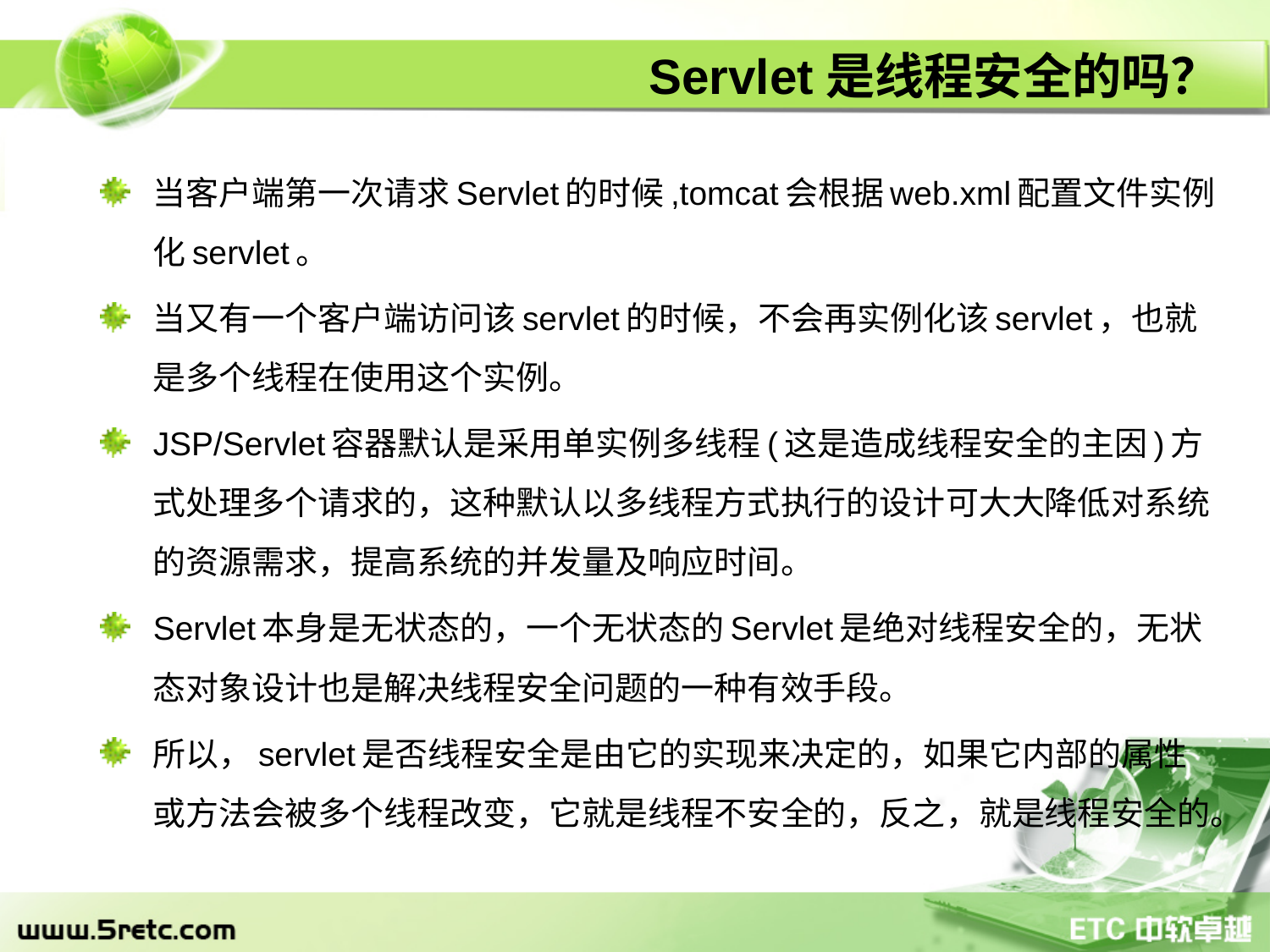

# Servlet是线程安全的吗？
当客户端第一次请求Servlet的时候,tomcat会根据web.xml配置文件实例化servlet。
当又有一个客户端访问该servlet的时候，不会再实例化该servlet，也就是多个线程在使用这个实例。
JSP/Servlet容器默认是采用单实例多线程(这是造成线程安全的主因)方式处理多个请求的，这种默认以多线程方式执行的设计可大大降低对系统的资源需求，提高系统的并发量及响应时间。
Servlet本身是无状态的，一个无状态的Servlet是绝对线程安全的，无状态对象设计也是解决线程安全问题的一种有效手段。
所以，servlet是否线程安全是由它的实现来决定的，如果它内部的属性或方法会被多个线程改变，它就是线程不安全的，反之，就是线程安全的。